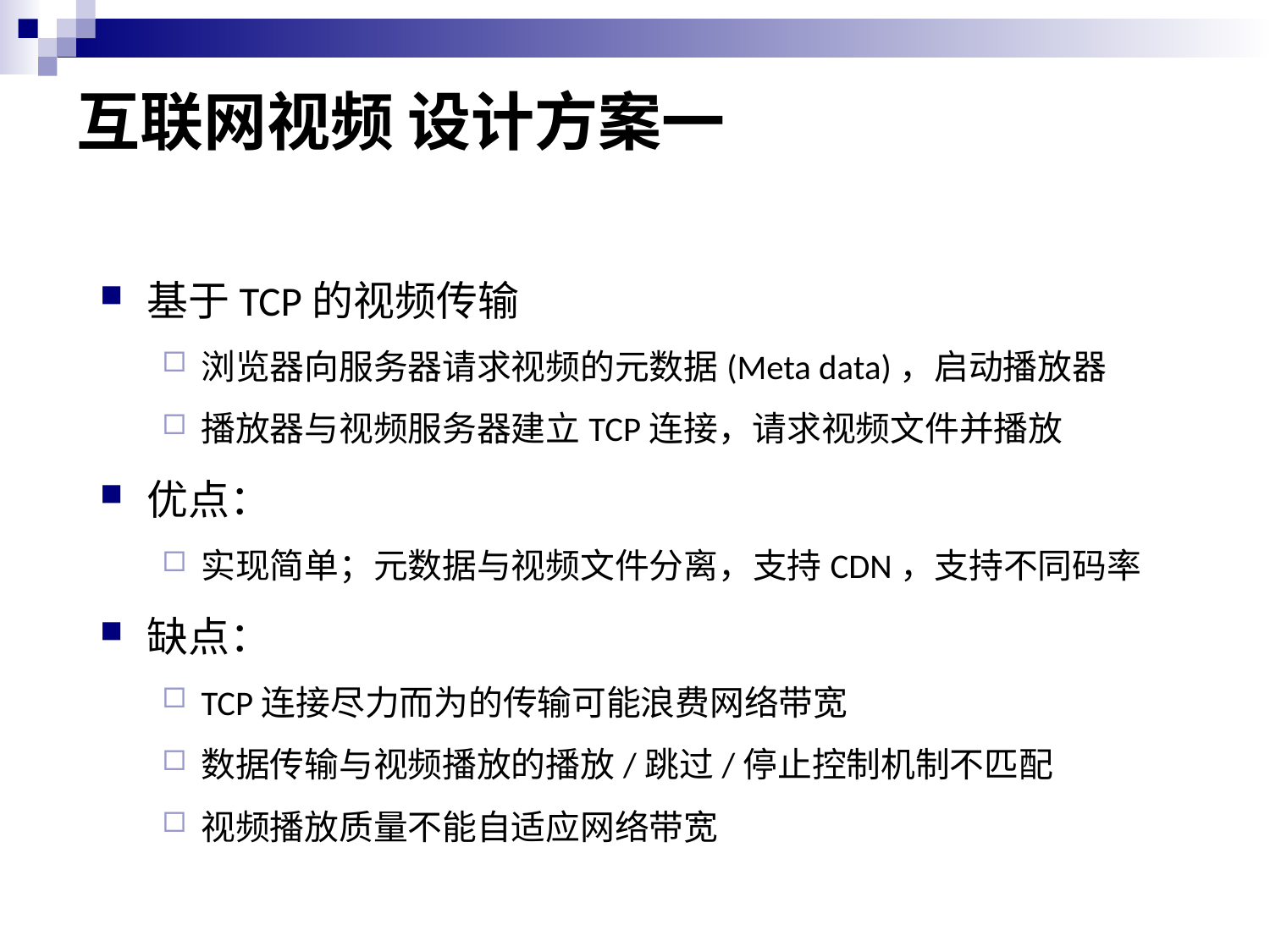

# 互联网视频 设计方案一
基于TCP的视频传输
浏览器向服务器请求视频的元数据(Meta data)，启动播放器
播放器与视频服务器建立TCP连接，请求视频文件并播放
优点：
实现简单；元数据与视频文件分离，支持CDN，支持不同码率
缺点：
TCP连接尽力而为的传输可能浪费网络带宽
数据传输与视频播放的播放/跳过/停止控制机制不匹配
视频播放质量不能自适应网络带宽
3